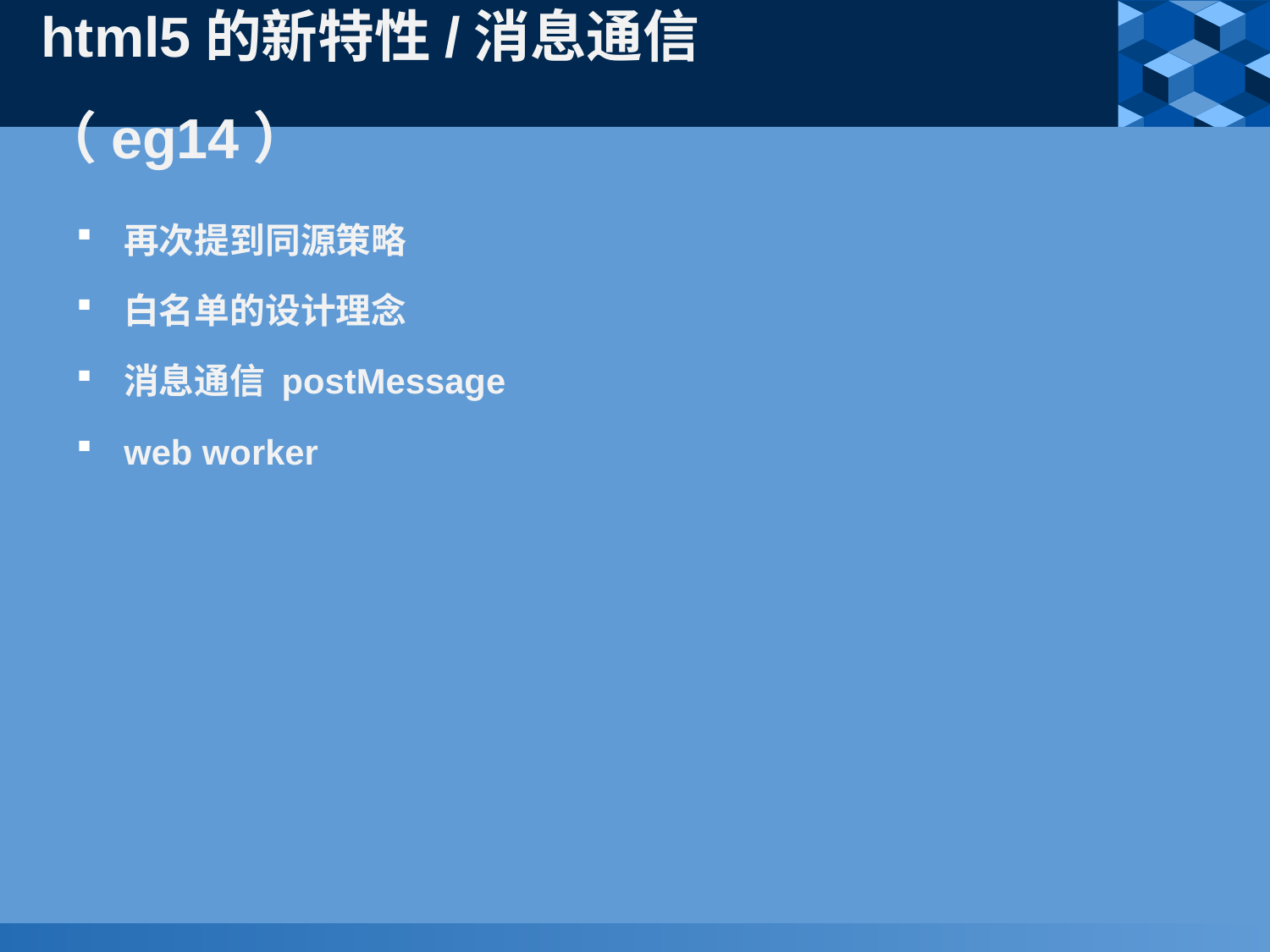

# html5的新特性/消息通信（eg14）
再次提到同源策略
白名单的设计理念
消息通信 postMessage
web worker